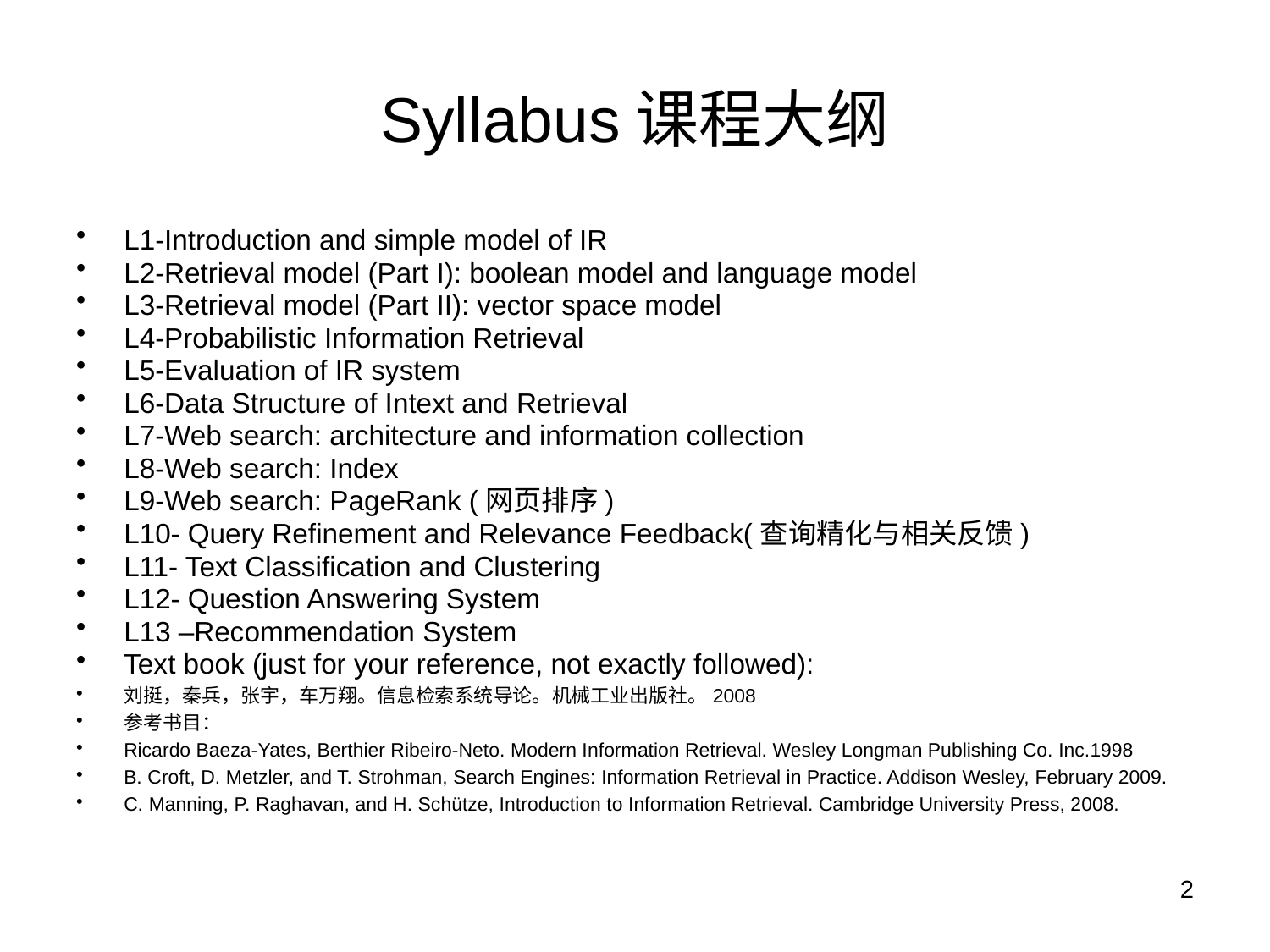

# Syllabus课程大纲
L1-Introduction and simple model of IR
L2-Retrieval model (Part I): boolean model and language model
L3-Retrieval model (Part II): vector space model
L4-Probabilistic Information Retrieval
L5-Evaluation of IR system
L6-Data Structure of Intext and Retrieval
L7-Web search: architecture and information collection
L8-Web search: Index
L9-Web search: PageRank (网页排序)
L10- Query Refinement and Relevance Feedback(查询精化与相关反馈)
L11- Text Classification and Clustering
L12- Question Answering System
L13 –Recommendation System
Text book (just for your reference, not exactly followed):
刘挺，秦兵，张宇，车万翔。信息检索系统导论。机械工业出版社。2008
参考书目：
Ricardo Baeza-Yates, Berthier Ribeiro-Neto. Modern Information Retrieval. Wesley Longman Publishing Co. Inc.1998
B. Croft, D. Metzler, and T. Strohman, Search Engines: Information Retrieval in Practice. Addison Wesley, February 2009.
C. Manning, P. Raghavan, and H. Schütze, Introduction to Information Retrieval. Cambridge University Press, 2008.

2